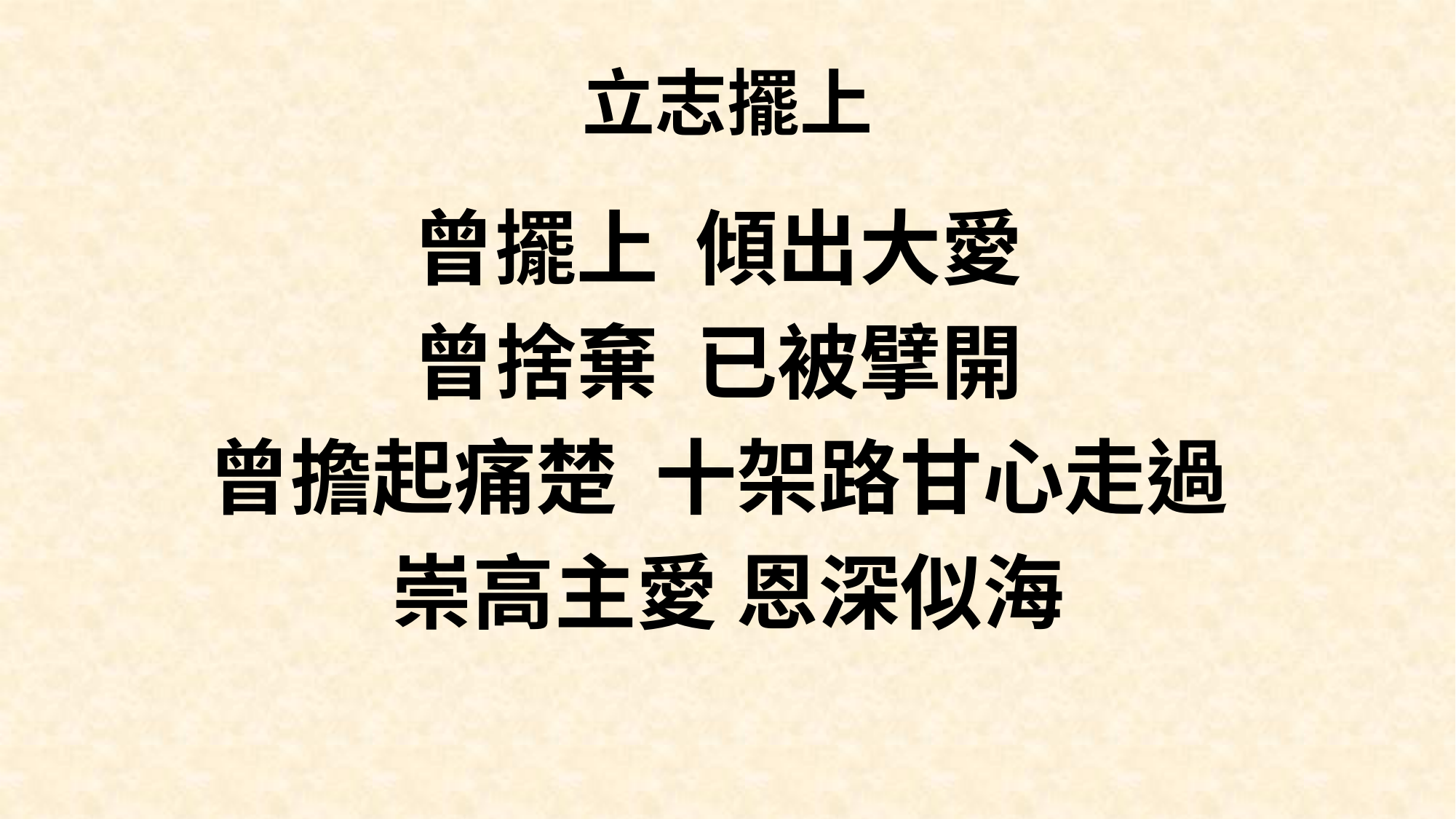

# 立志擺上
曾擺上  傾出大愛
曾捨棄  已被擘開
曾擔起痛楚  十架路甘心走過
崇高主愛 恩深似海